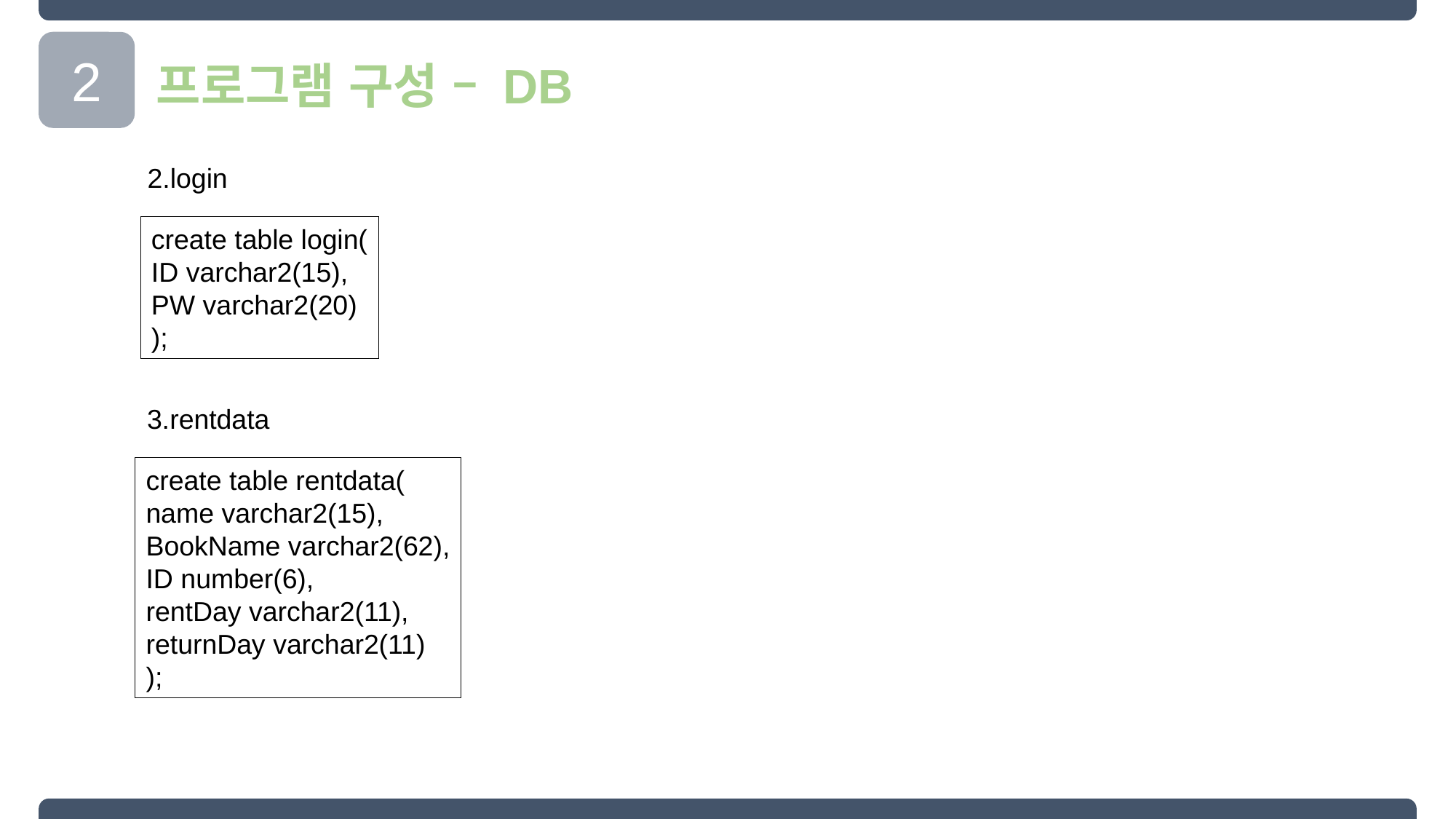

2
프로그램 구성 – DB
2.login
create table login(
ID varchar2(15),
PW varchar2(20)
);
3.rentdata
create table rentdata(
name varchar2(15),
BookName varchar2(62),
ID number(6),
rentDay varchar2(11),
returnDay varchar2(11)
);